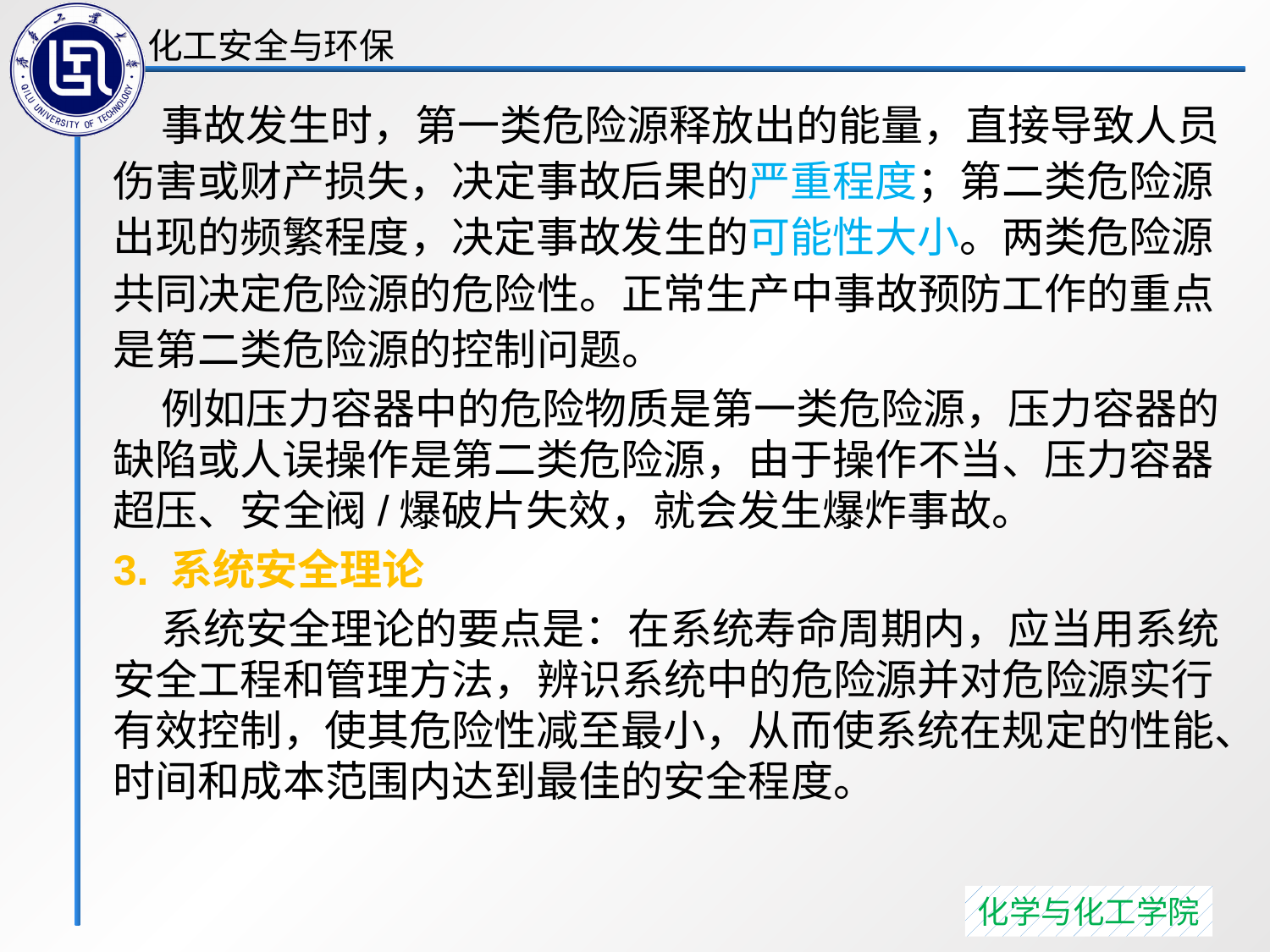

事故发生时，第一类危险源释放出的能量，直接导致人员伤害或财产损失，决定事故后果的严重程度；第二类危险源出现的频繁程度，决定事故发生的可能性大小。两类危险源共同决定危险源的危险性。正常生产中事故预防工作的重点是第二类危险源的控制问题。
    例如压力容器中的危险物质是第一类危险源，压力容器的缺陷或人误操作是第二类危险源，由于操作不当、压力容器超压、安全阀/爆破片失效，就会发生爆炸事故。
3. 系统安全理论
    系统安全理论的要点是：在系统寿命周期内，应当用系统安全工程和管理方法，辨识系统中的危险源并对危险源实行有效控制，使其危险性减至最小，从而使系统在规定的性能、时间和成本范围内达到最佳的安全程度。